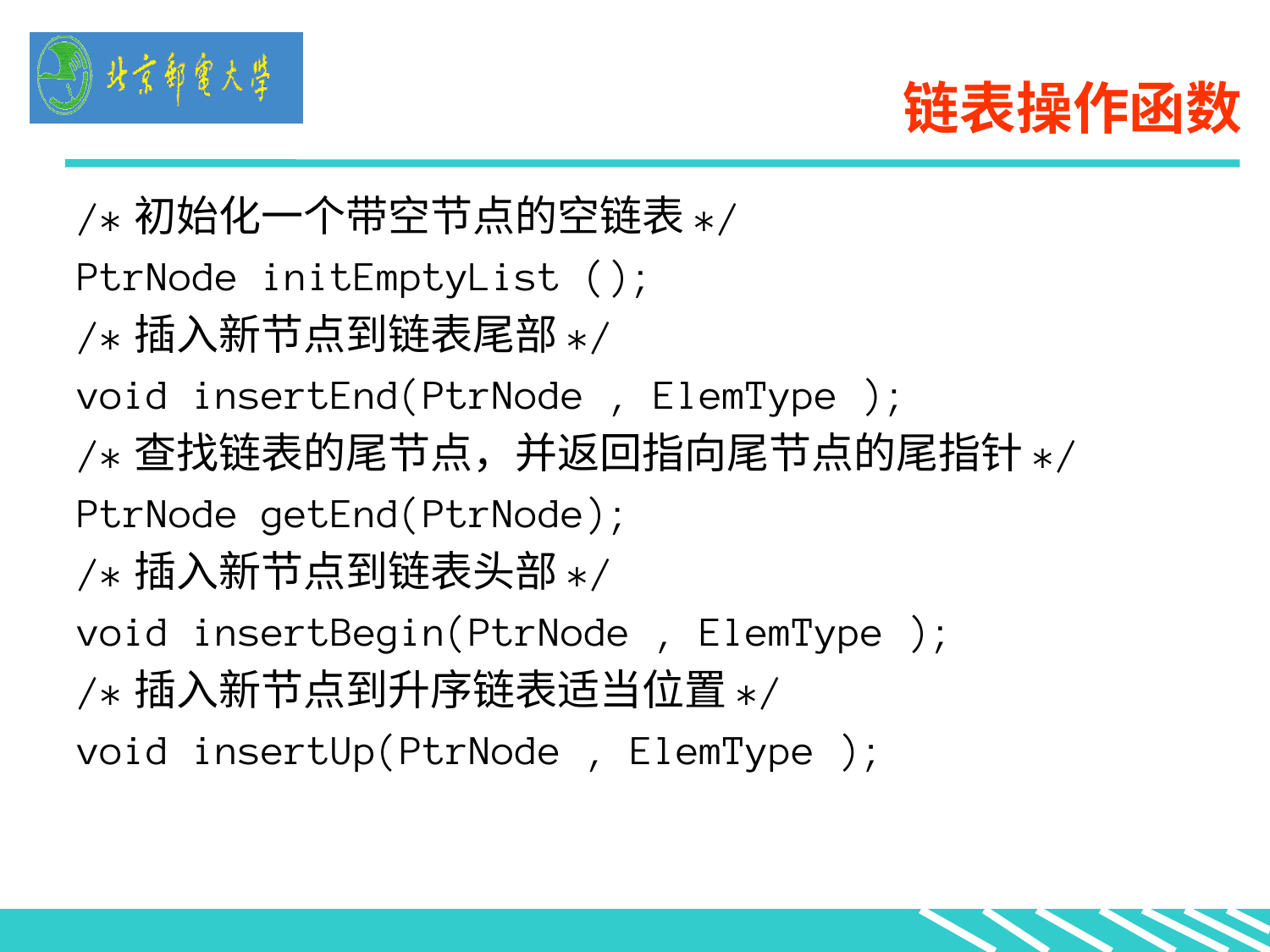

# 链表操作函数
/*初始化一个带空节点的空链表*/
PtrNode initEmptyList ();
/*插入新节点到链表尾部*/
void insertEnd(PtrNode , ElemType );
/*查找链表的尾节点，并返回指向尾节点的尾指针*/
PtrNode getEnd(PtrNode);
/*插入新节点到链表头部*/
void insertBegin(PtrNode , ElemType );
/*插入新节点到升序链表适当位置*/
void insertUp(PtrNode , ElemType );